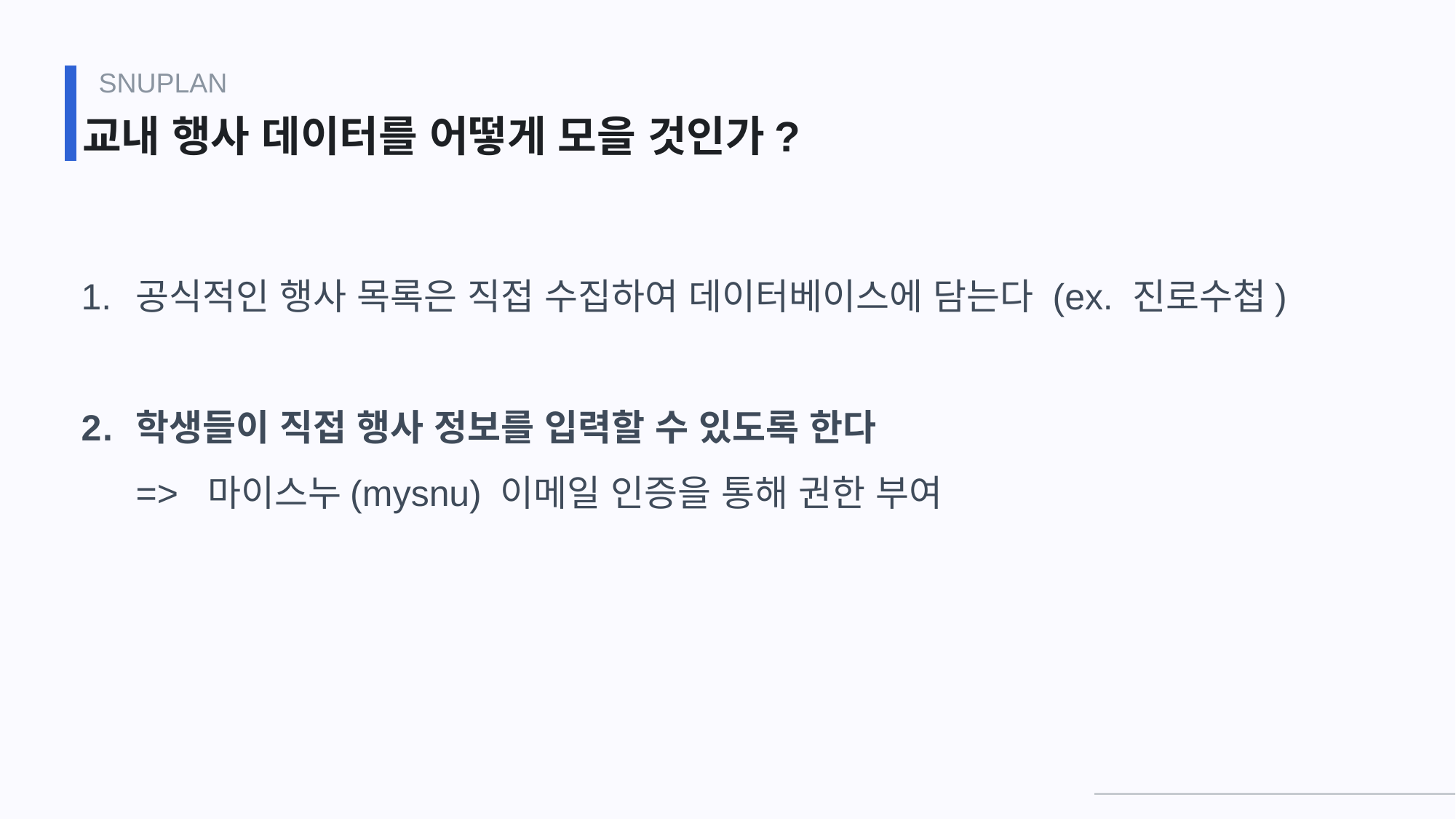

SNUPLAN
교내 행사 데이터를 어떻게 모을 것인가?
공식적인 행사 목록은 직접 수집하여 데이터베이스에 담는다 (ex. 진로수첩)

학생들이 직접 행사 정보를 입력할 수 있도록 한다
=>  마이스누(mysnu) 이메일 인증을 통해 권한 부여